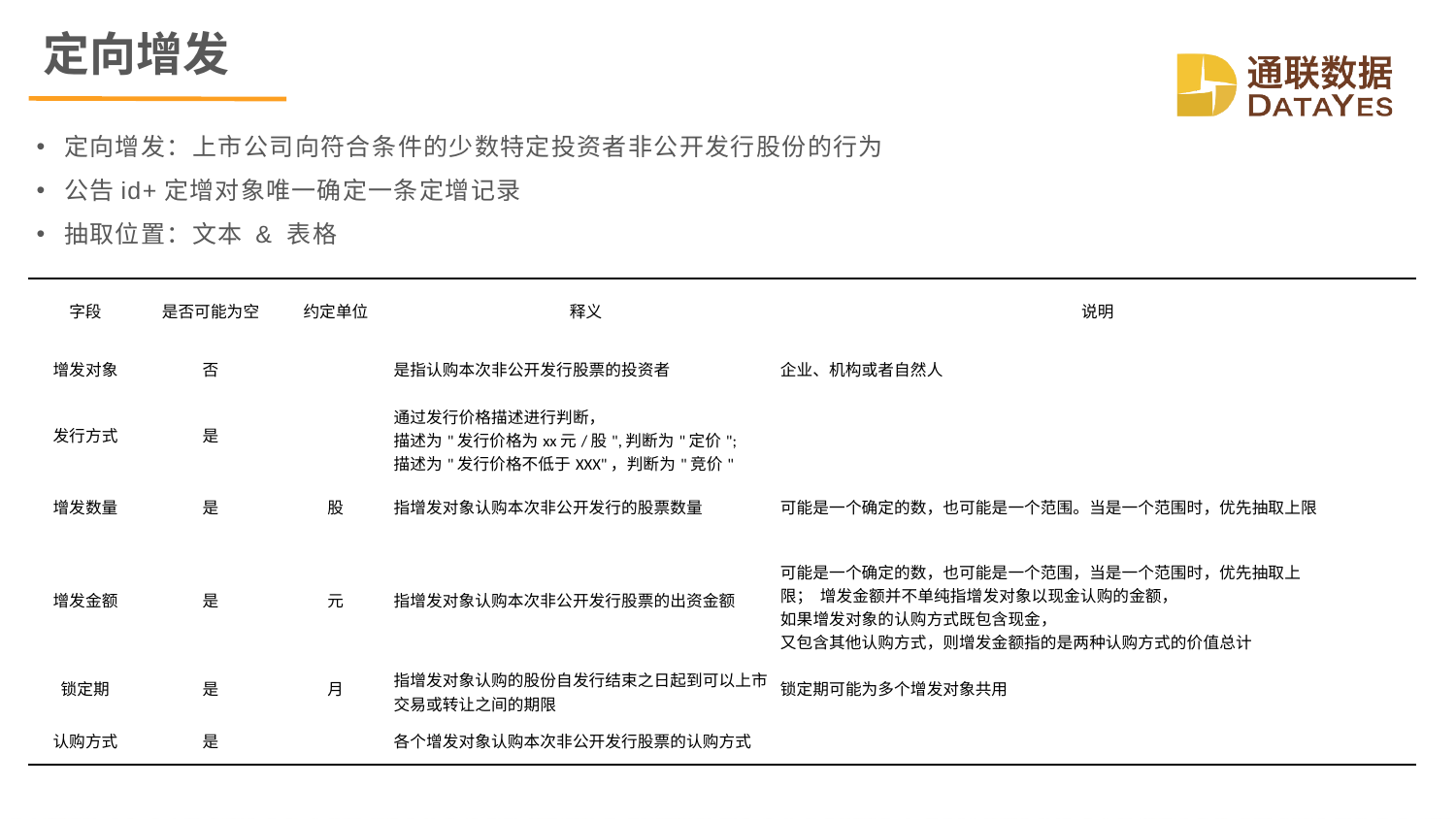

# 定向增发

定向增发：上市公司向符合条件的少数特定投资者非公开发行股份的行为
公告id+定增对象唯一确定一条定增记录
抽取位置：文本 & 表格
| 字段 | 是否可能为空 | 约定单位 | 释义 | 说明 |
| --- | --- | --- | --- | --- |
| 增发对象 | 否 |  | 是指认购本次非公开发行股票的投资者 | 企业、机构或者自然人 |
| 发行方式 | 是 |  | 通过发行价格描述进行判断， 描述为"发行价格为xx元/股",判断为"定价"; 描述为"发行价格不低于XXX"，判断为"竞价" |  |
| 增发数量 | 是 | 股 | 指增发对象认购本次非公开发行的股票数量 | 可能是一个确定的数，也可能是一个范围。当是一个范围时，优先抽取上限 |
| 增发金额 | 是 | 元 | 指增发对象认购本次非公开发行股票的出资金额 | 可能是一个确定的数，也可能是一个范围，当是一个范围时，优先抽取上限； 增发金额并不单纯指增发对象以现金认购的金额， 如果增发对象的认购方式既包含现金， 又包含其他认购方式，则增发金额指的是两种认购方式的价值总计 |
| 锁定期 | 是 | 月 | 指增发对象认购的股份自发行结束之日起到可以上市 交易或转让之间的期限 | 锁定期可能为多个增发对象共用 |
| 认购方式 | 是 |  | 各个增发对象认购本次非公开发行股票的认购方式 |  |

Copyright © 2017 DataYes. All rights reserved	● 保密文件，请勿外泄